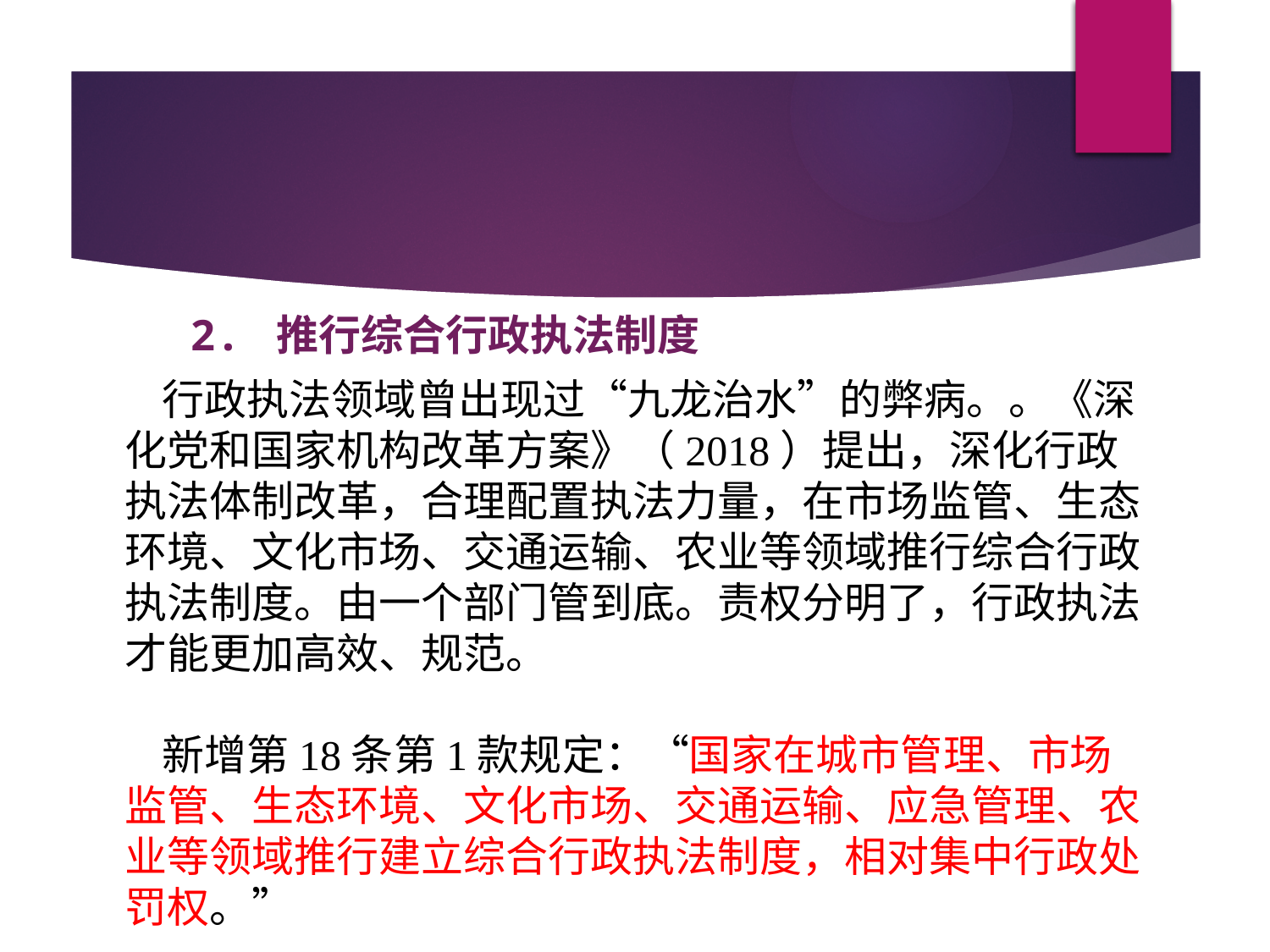

2. 推行综合行政执法制度
行政执法领域曾出现过“九龙治水”的弊病。。《深化党和国家机构改革方案》（2018）提出，深化行政执法体制改革，合理配置执法力量，在市场监管、生态环境、文化市场、交通运输、农业等领域推行综合行政执法制度。由一个部门管到底。责权分明了，行政执法才能更加高效、规范。

新增第18条第1款规定：“国家在城市管理、市场监管、生态环境、文化市场、交通运输、应急管理、农业等领域推行建立综合行政执法制度，相对集中行政处罚权。”